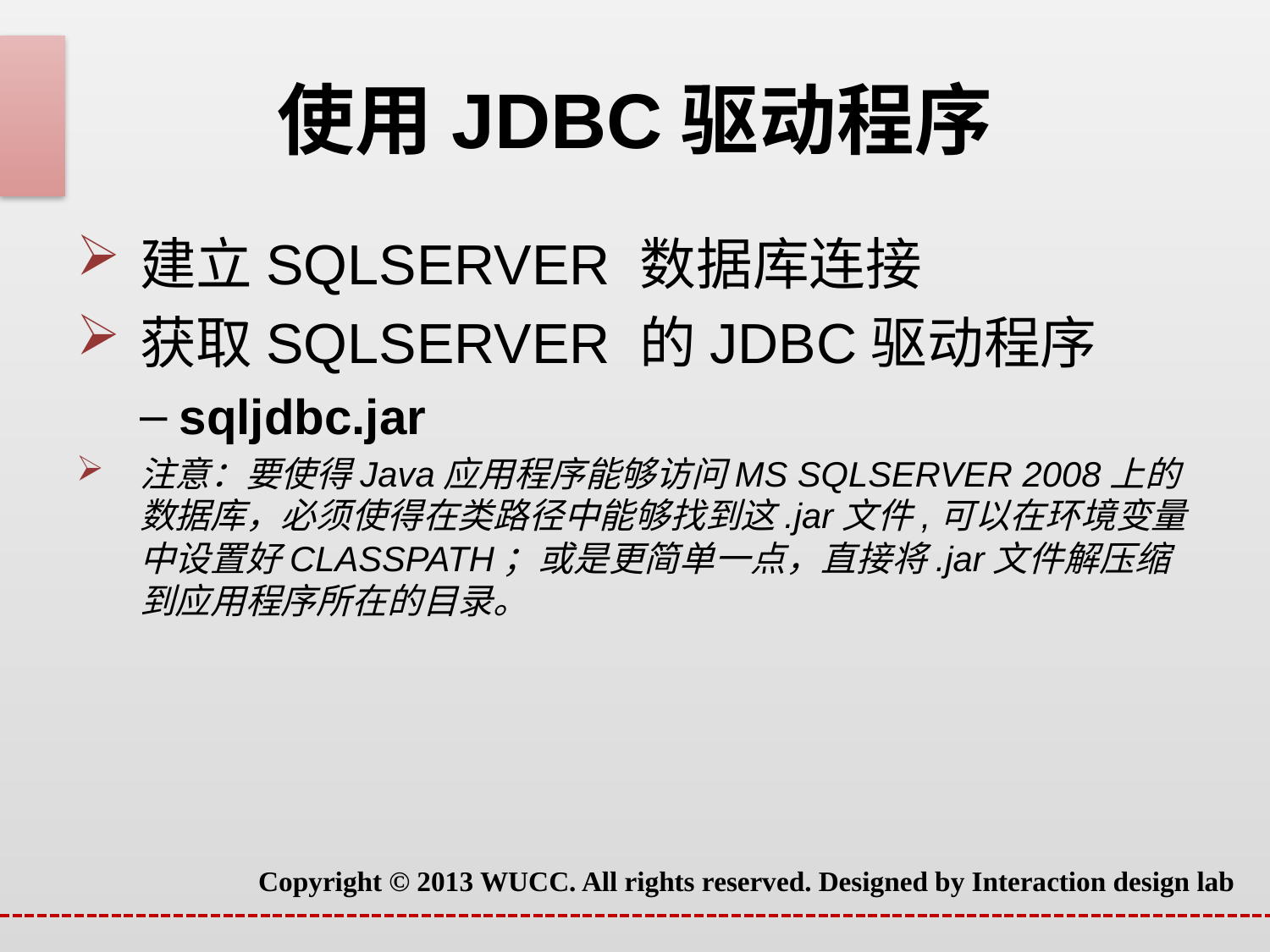

# 使用JDBC驱动程序
建立SQLSERVER 数据库连接
获取SQLSERVER 的JDBC驱动程序
sqljdbc.jar
注意：要使得Java应用程序能够访问MS SQLSERVER 2008上的数据库，必须使得在类路径中能够找到这.jar文件,可以在环境变量中设置好CLASSPATH；或是更简单一点，直接将.jar文件解压缩到应用程序所在的目录。